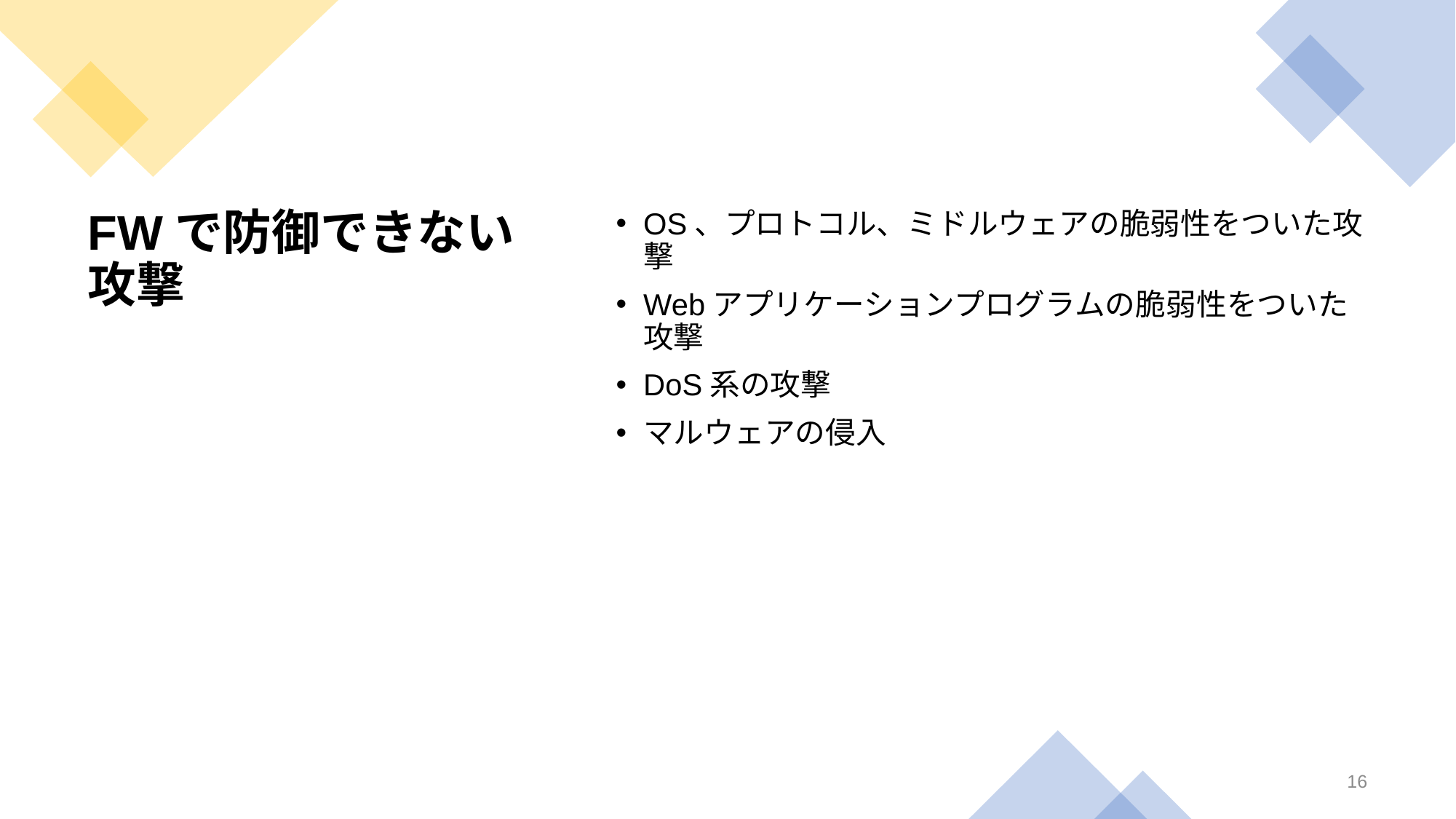

OS、プロトコル、ミドルウェアの脆弱性をついた攻撃
Webアプリケーションプログラムの脆弱性をついた攻撃
DoS系の攻撃
マルウェアの侵入
# FWで防御できない攻撃

16